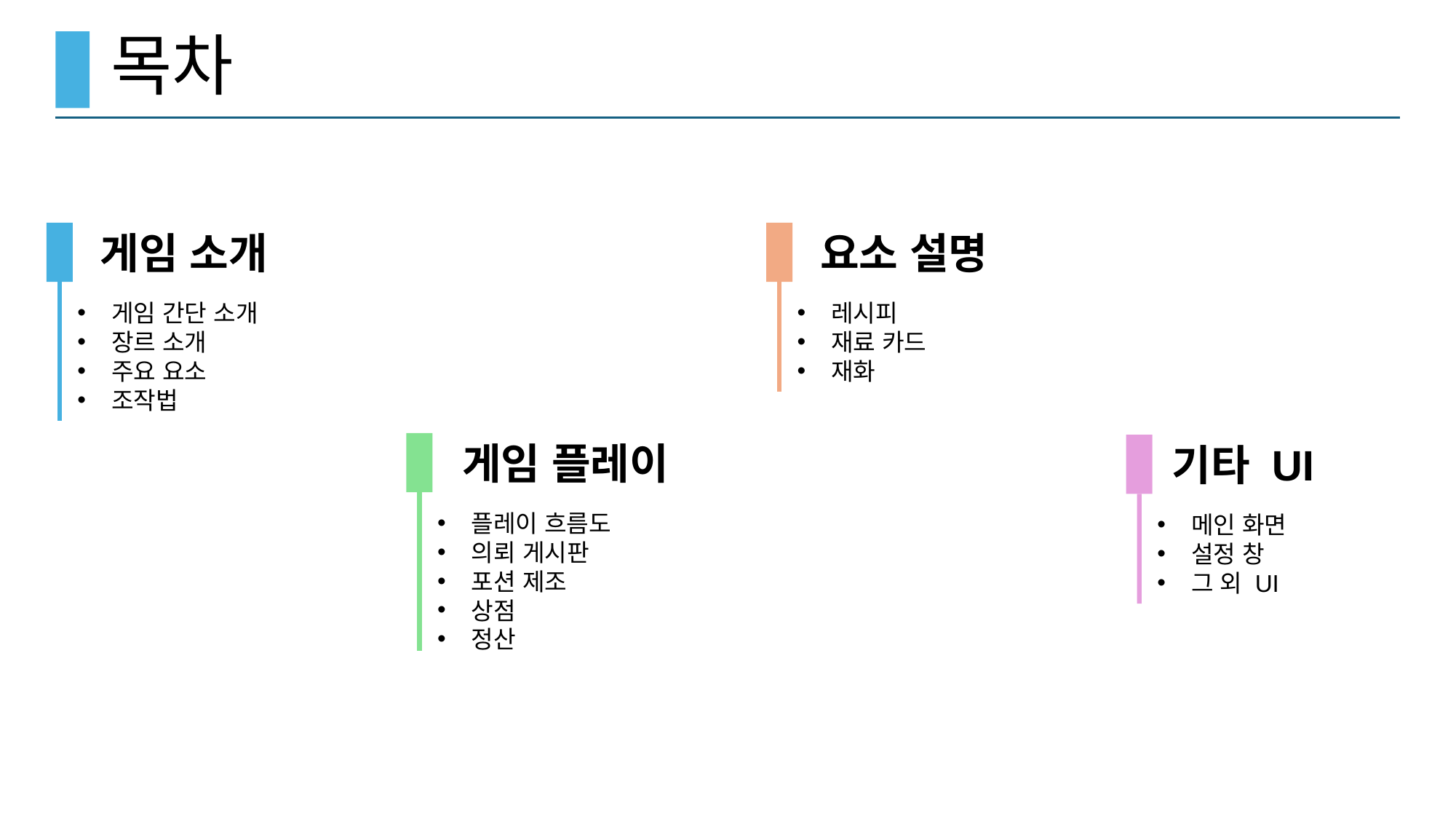

# 목차

게임 소개

게임 간단 소개
장르 소개
주요 요소
조작법
요소 설명

레시피
재료 카드
재화
게임 플레이

플레이 흐름도
의뢰 게시판
포션 제조
상점
정산
기타 UI

메인 화면
설정 창
그 외 UI